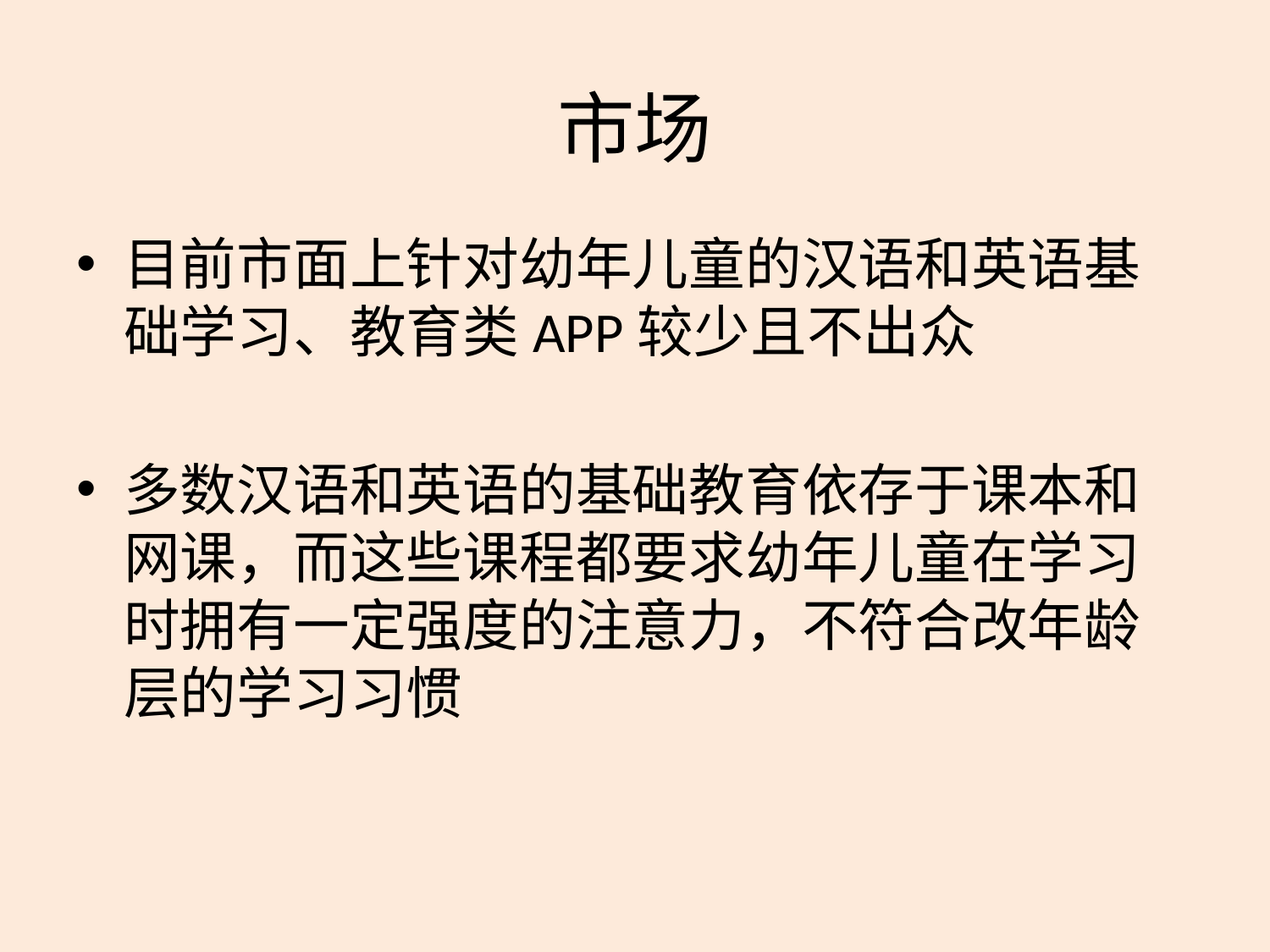

# 市场
目前市面上针对幼年儿童的汉语和英语基础学习、教育类APP较少且不出众

多数汉语和英语的基础教育依存于课本和网课，而这些课程都要求幼年儿童在学习时拥有一定强度的注意力，不符合改年龄层的学习习惯